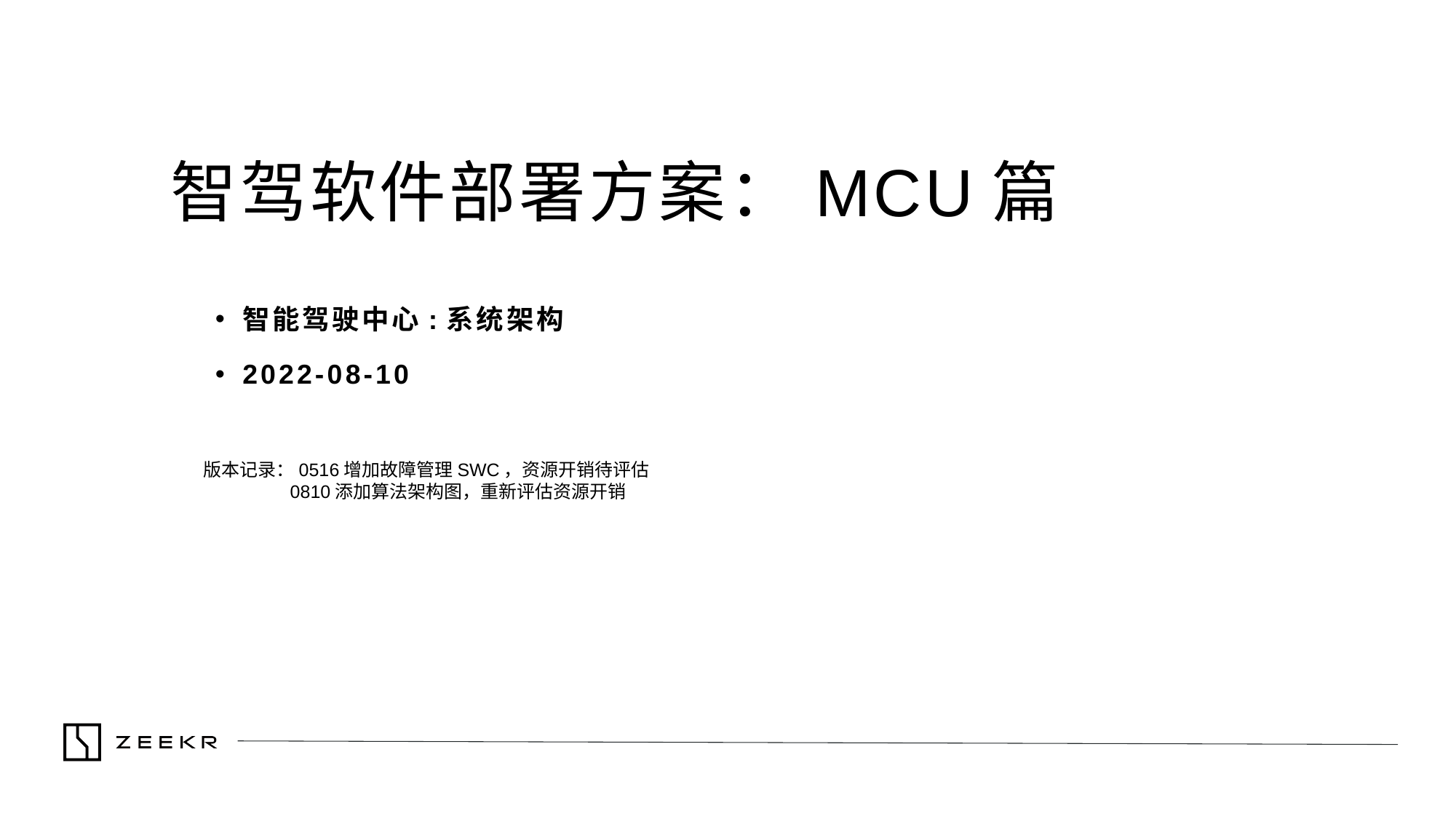

智驾软件部署方案：MCU篇
智能驾驶中心:系统架构
2022-08-10
版本记录：0516增加故障管理SWC，资源开销待评估
                 0810添加算法架构图，重新评估资源开销